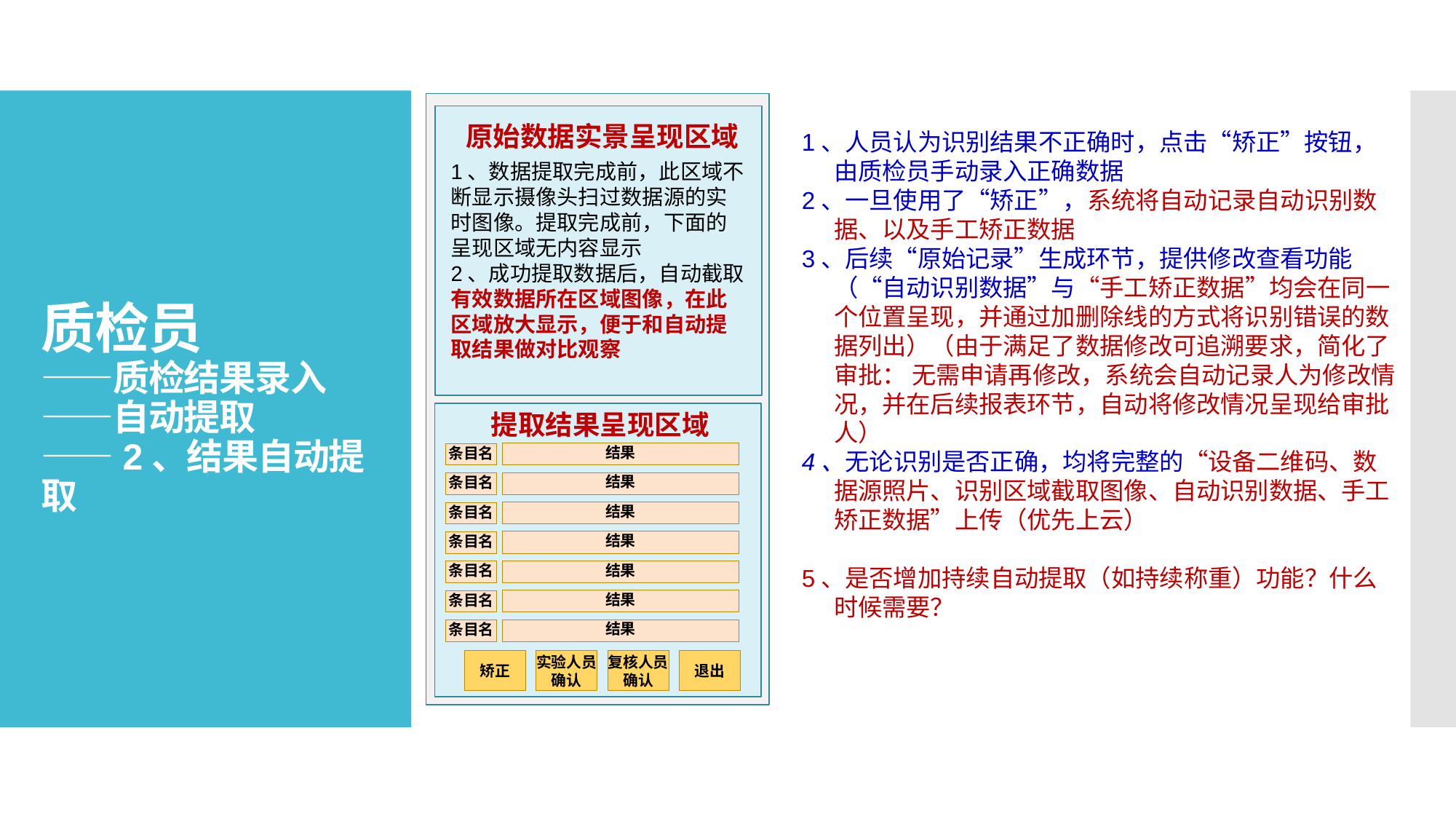

原始数据实景呈现区域
1、人员认为识别结果不正确时，点击“矫正”按钮，由质检员手动录入正确数据
2、一旦使用了“矫正”，系统将自动记录自动识别数据、以及手工矫正数据
3、后续“原始记录”生成环节，提供修改查看功能（“自动识别数据”与“手工矫正数据”均会在同一个位置呈现，并通过加删除线的方式将识别错误的数据列出）（由于满足了数据修改可追溯要求，简化了审批： 无需申请再修改，系统会自动记录人为修改情况，并在后续报表环节，自动将修改情况呈现给审批人）
4、无论识别是否正确，均将完整的“设备二维码、数据源照片、识别区域截取图像、自动识别数据、手工矫正数据”上传（优先上云）

5、是否增加持续自动提取（如持续称重）功能？什么时候需要？
# 质检员 ——质检结果录入 ——自动提取 ——2、结果自动提取
1、数据提取完成前，此区域不断显示摄像头扫过数据源的实时图像。提取完成前，下面的呈现区域无内容显示
2、成功提取数据后，自动截取有效数据所在区域图像，在此区域放大显示，便于和自动提取结果做对比观察

提取结果呈现区域

结果
条目名
结果
条目名
结果
条目名
结果
条目名
结果
条目名
结果
条目名
结果
条目名
矫正
实验人员确认
复核人员确认
退出